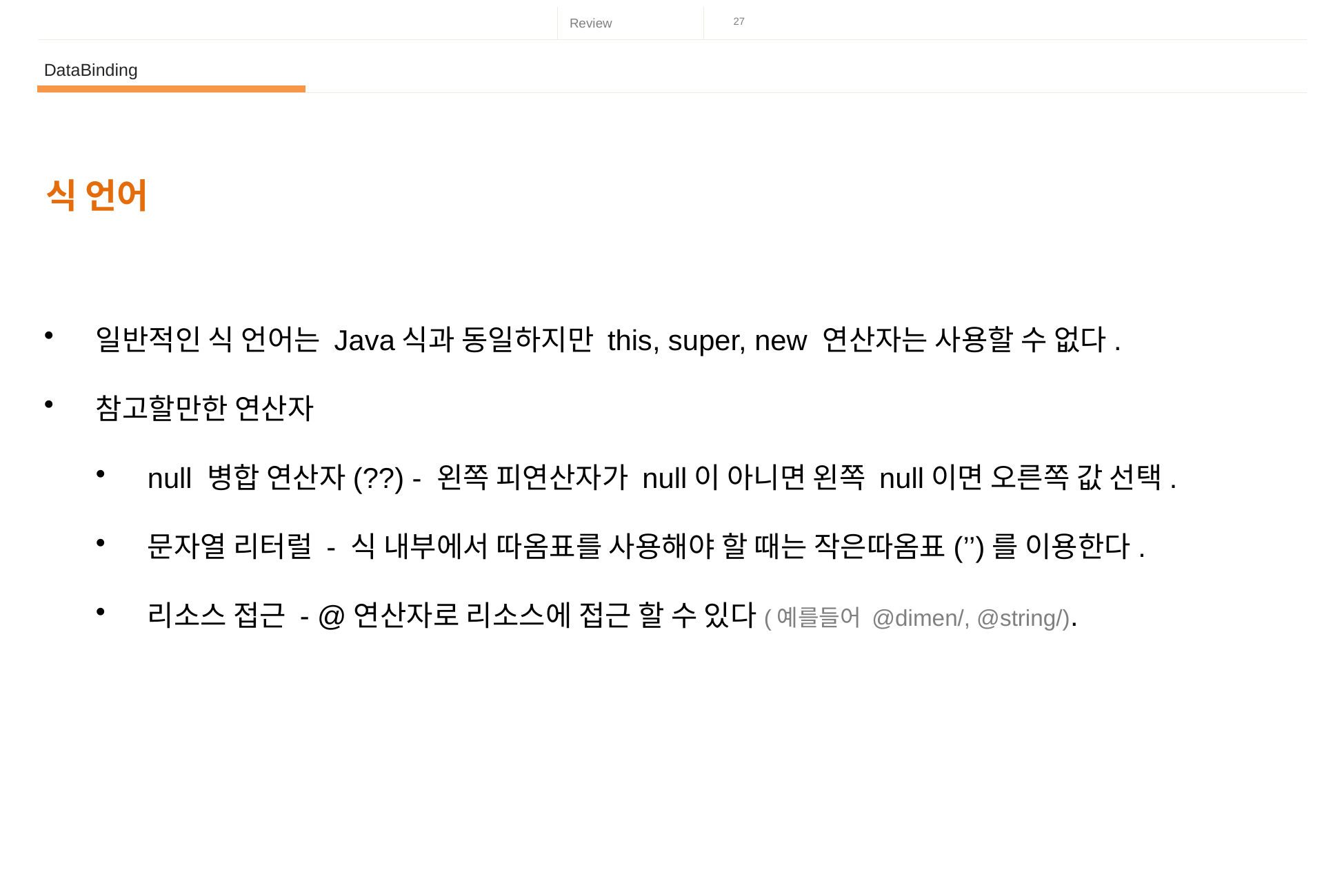

DataBinding
식 언어
일반적인 식 언어는 Java식과 동일하지만 this, super, new 연산자는 사용할 수 없다.
참고할만한 연산자
null 병합 연산자(??) - 왼쪽 피연산자가 null이 아니면 왼쪽 null이면 오른쪽 값 선택.
문자열 리터럴 - 식 내부에서 따옴표를 사용해야 할 때는 작은따옴표(’’)를 이용한다.
리소스 접근 - @연산자로 리소스에 접근 할 수 있다(예를들어 @dimen/, @string/).